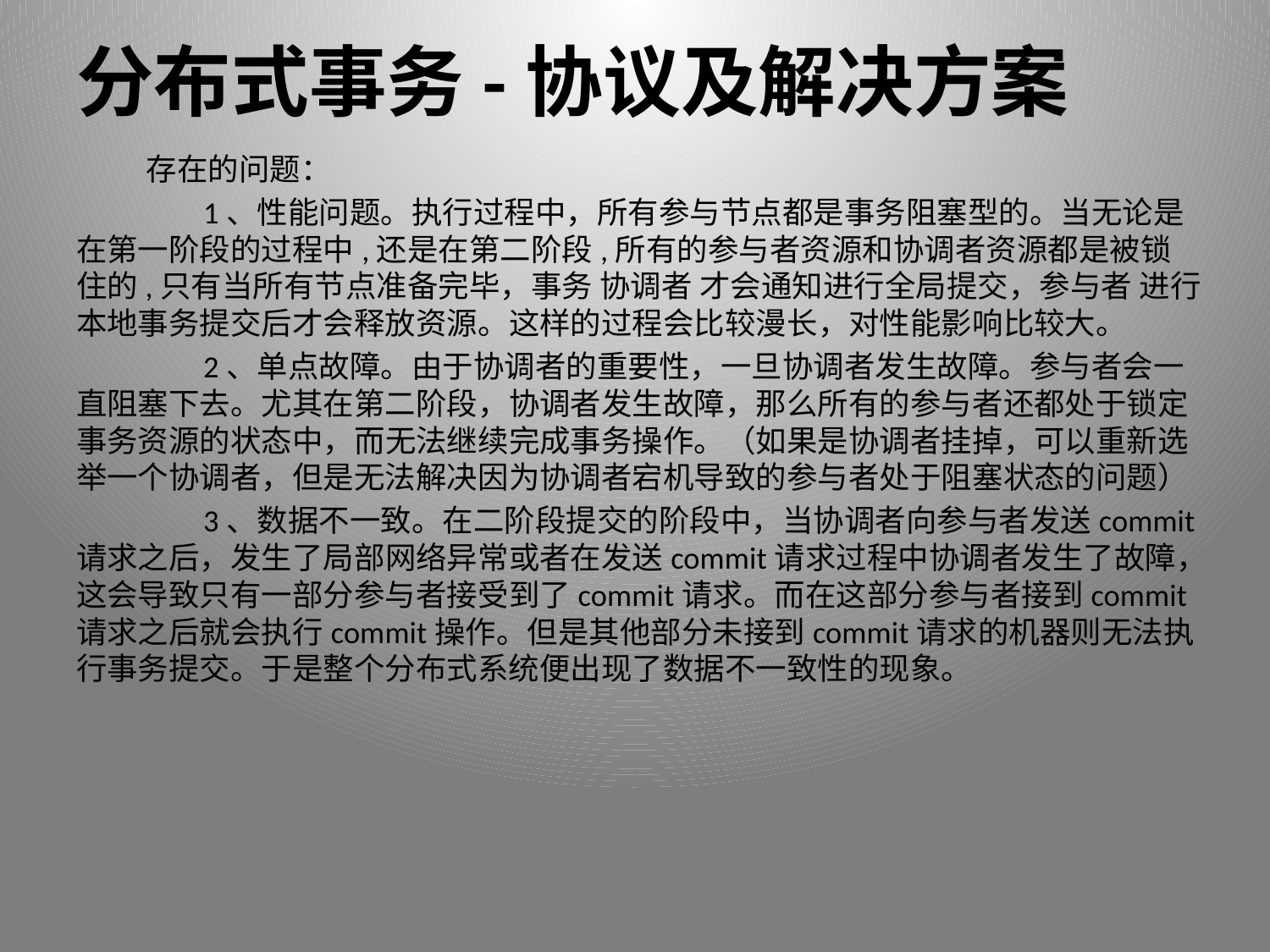

# 分布式事务-协议及解决方案
         存在的问题：
	1、性能问题。执行过程中，所有参与节点都是事务阻塞型的。当无论是在第一阶段的过程中,还是在第二阶段,所有的参与者资源和协调者资源都是被锁住的,只有当所有节点准备完毕，事务 协调者 才会通知进行全局提交，参与者 进行本地事务提交后才会释放资源。这样的过程会比较漫长，对性能影响比较大。
	2、单点故障。由于协调者的重要性，一旦协调者发生故障。参与者会一直阻塞下去。尤其在第二阶段，协调者发生故障，那么所有的参与者还都处于锁定事务资源的状态中，而无法继续完成事务操作。（如果是协调者挂掉，可以重新选举一个协调者，但是无法解决因为协调者宕机导致的参与者处于阻塞状态的问题）
	3、数据不一致。在二阶段提交的阶段中，当协调者向参与者发送commit请求之后，发生了局部网络异常或者在发送commit请求过程中协调者发生了故障，这会导致只有一部分参与者接受到了commit请求。而在这部分参与者接到commit请求之后就会执行commit操作。但是其他部分未接到commit请求的机器则无法执行事务提交。于是整个分布式系统便出现了数据不一致性的现象。